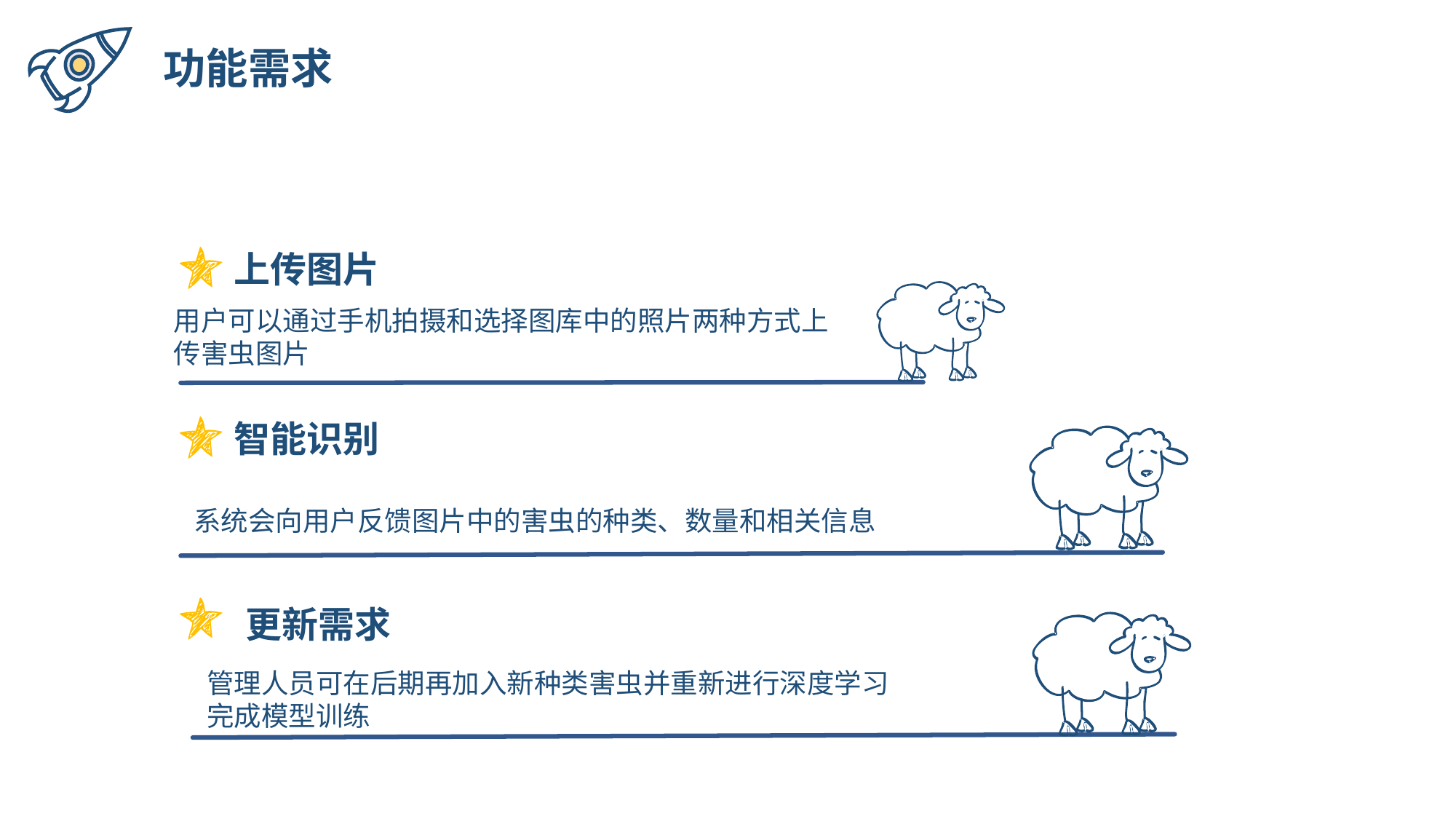

功能需求
上传图片

用户可以通过手机拍摄和选择图库中的照片两种方式上传害虫图片
智能识别

系统会向用户反馈图片中的害虫的种类、数量和相关信息
更新需求

管理人员可在后期再加入新种类害虫并重新进行深度学习完成模型训练